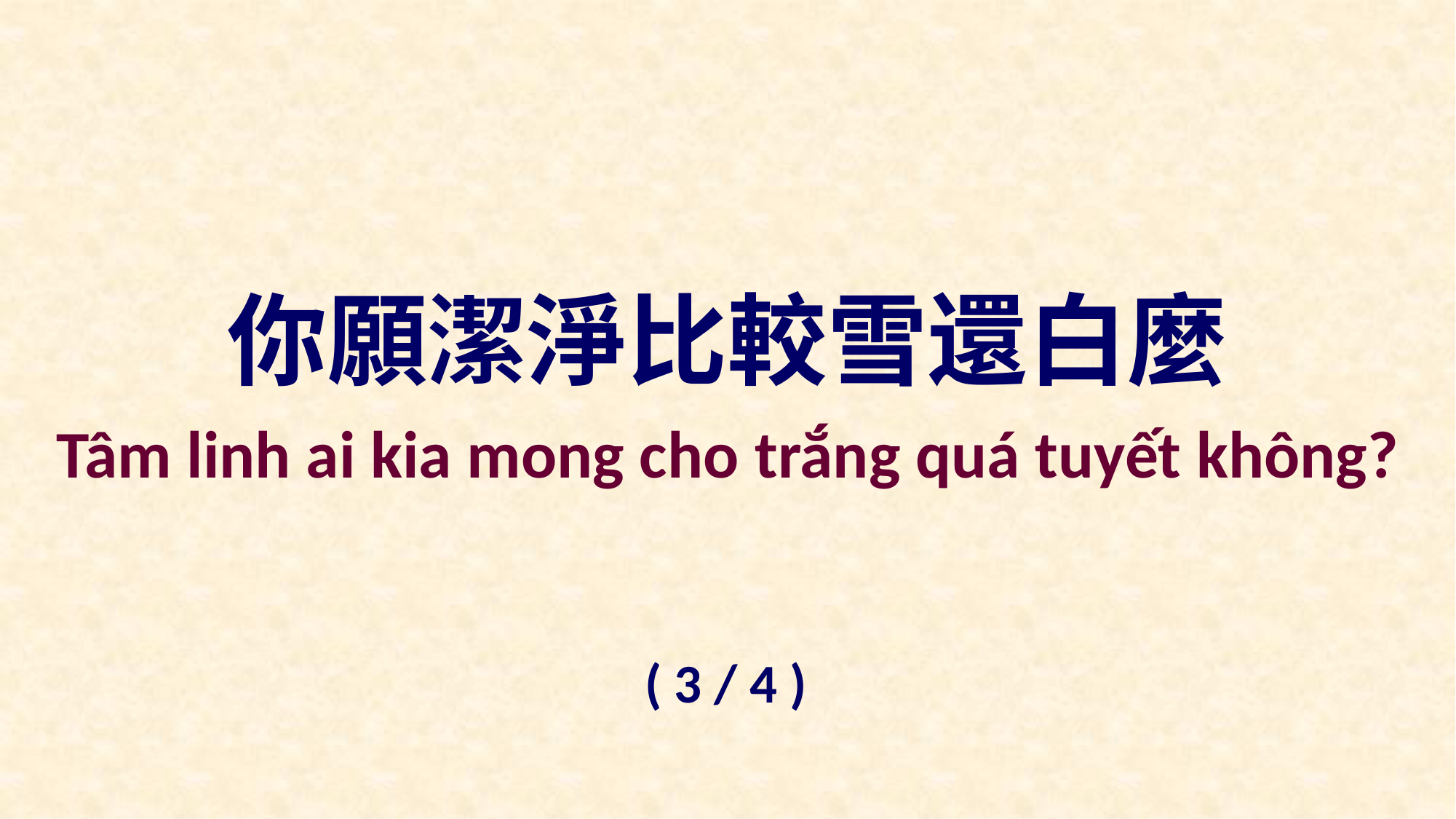

你願潔淨比較雪還白麼
Tâm linh ai kia mong cho trắng quá tuyết không?
( 3 / 4 )